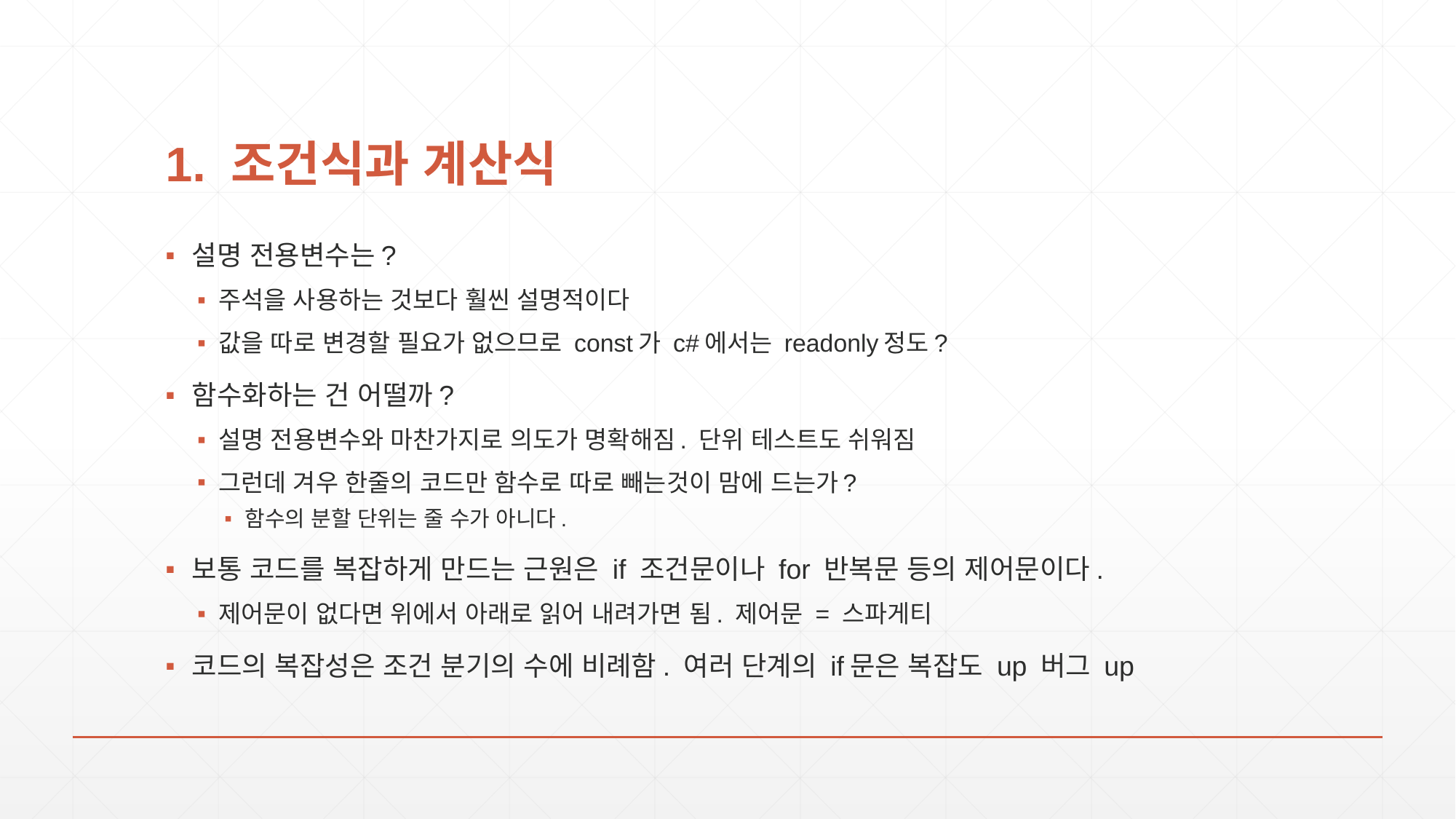

# 1. 조건식과 계산식
설명 전용변수는?
주석을 사용하는 것보다 훨씬 설명적이다
값을 따로 변경할 필요가 없으므로 const가 c#에서는 readonly정도?
함수화하는 건 어떨까?
설명 전용변수와 마찬가지로 의도가 명확해짐. 단위 테스트도 쉬워짐
그런데 겨우 한줄의 코드만 함수로 따로 빼는것이 맘에 드는가?
함수의 분할 단위는 줄 수가 아니다.
보통 코드를 복잡하게 만드는 근원은 if 조건문이나 for 반복문 등의 제어문이다.
제어문이 없다면 위에서 아래로 읽어 내려가면 됨. 제어문 = 스파게티
코드의 복잡성은 조건 분기의 수에 비례함. 여러 단계의 if문은 복잡도 up 버그 up